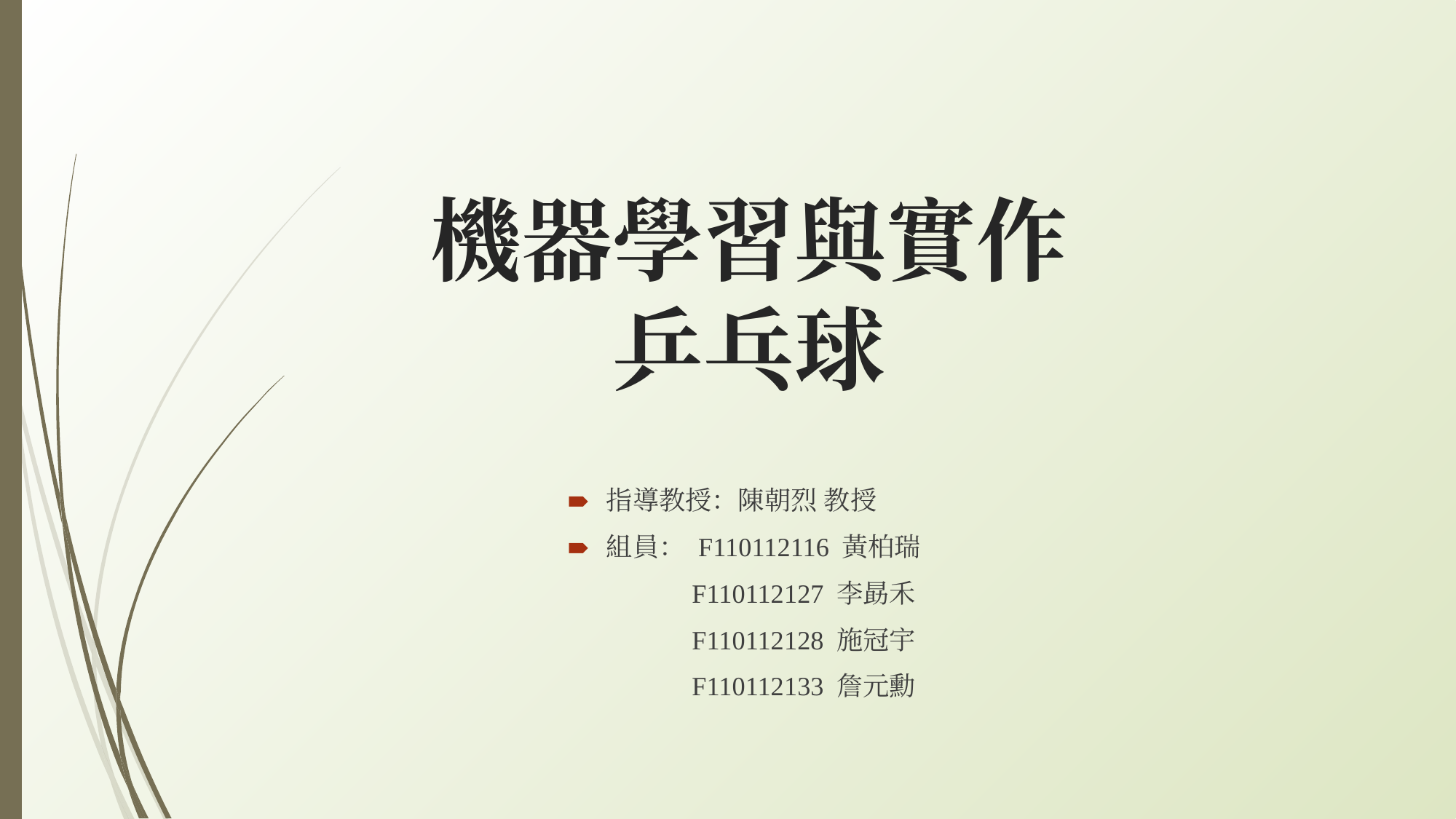

機器學習與實作
乒乓球
指導教授：陳朝烈 教授
組員： F110112116 黃柏瑞
F110112127 李勗禾
F110112128 施冠宇
F110112133 詹元勳